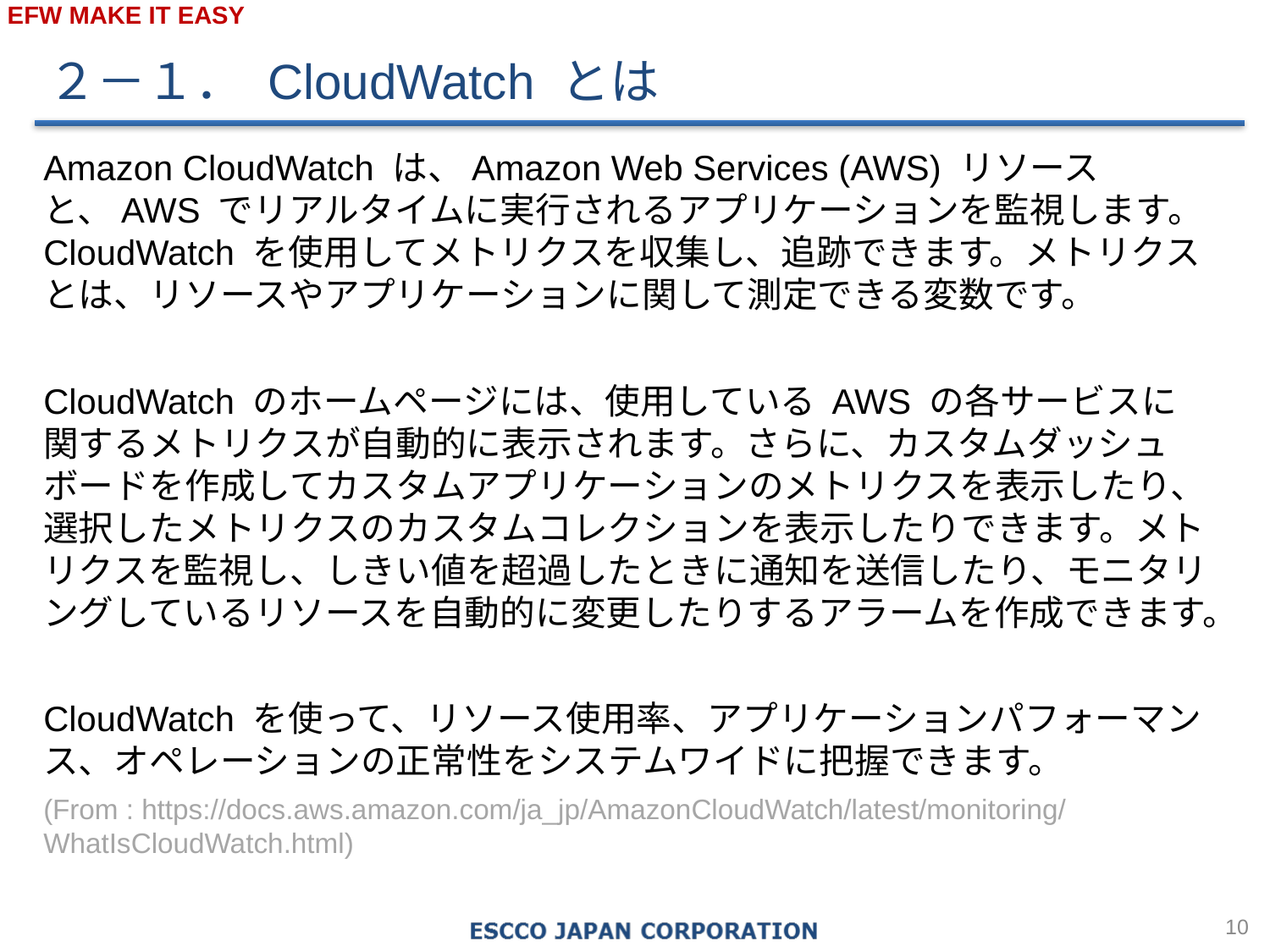

２－１． CloudWatch とは
Amazon CloudWatch は、Amazon Web Services (AWS) リソースと、AWS でリアルタイムに実行されるアプリケーションを監視します。CloudWatch を使用してメトリクスを収集し、追跡できます。メトリクスとは、リソースやアプリケーションに関して測定できる変数です。

CloudWatch のホームページには、使用している AWS の各サービスに関するメトリクスが自動的に表示されます。さらに、カスタムダッシュボードを作成してカスタムアプリケーションのメトリクスを表示したり、選択したメトリクスのカスタムコレクションを表示したりできます。メトリクスを監視し、しきい値を超過したときに通知を送信したり、モニタリングしているリソースを自動的に変更したりするアラームを作成できます。

CloudWatch を使って、リソース使用率、アプリケーションパフォーマンス、オペレーションの正常性をシステムワイドに把握できます。
(From : https://docs.aws.amazon.com/ja_jp/AmazonCloudWatch/latest/monitoring/WhatIsCloudWatch.html)
10